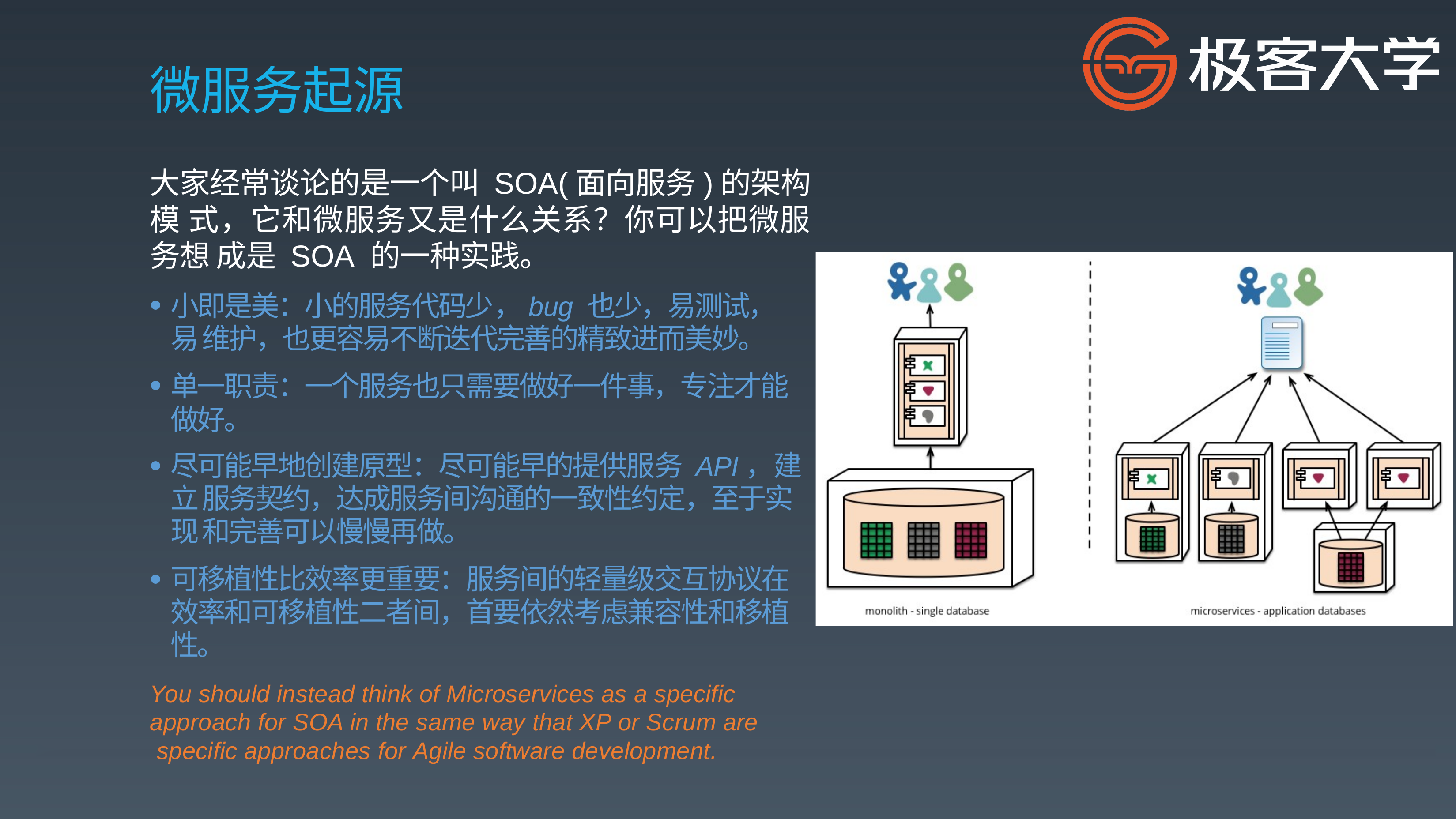

# 微服务起源
大家经常谈论的是一个叫 SOA(面向服务)的架构模 式，它和微服务又是什么关系？你可以把微服务想 成是 SOA 的一种实践。
小即是美：小的服务代码少，bug 也少，易测试，易 维护，也更容易不断迭代完善的精致进而美妙。
单一职责：一个服务也只需要做好一件事，专注才能 做好。
尽可能早地创建原型：尽可能早的提供服务 API，建立 服务契约，达成服务间沟通的一致性约定，至于实现 和完善可以慢慢再做。
可移植性比效率更重要：服务间的轻量级交互协议在 效率和可移植性二者间，首要依然考虑兼容性和移植 性。
You should instead think of Microservices as a specific  approach for SOA in the same way that XP or Scrum are  specific approaches for Agile software development.